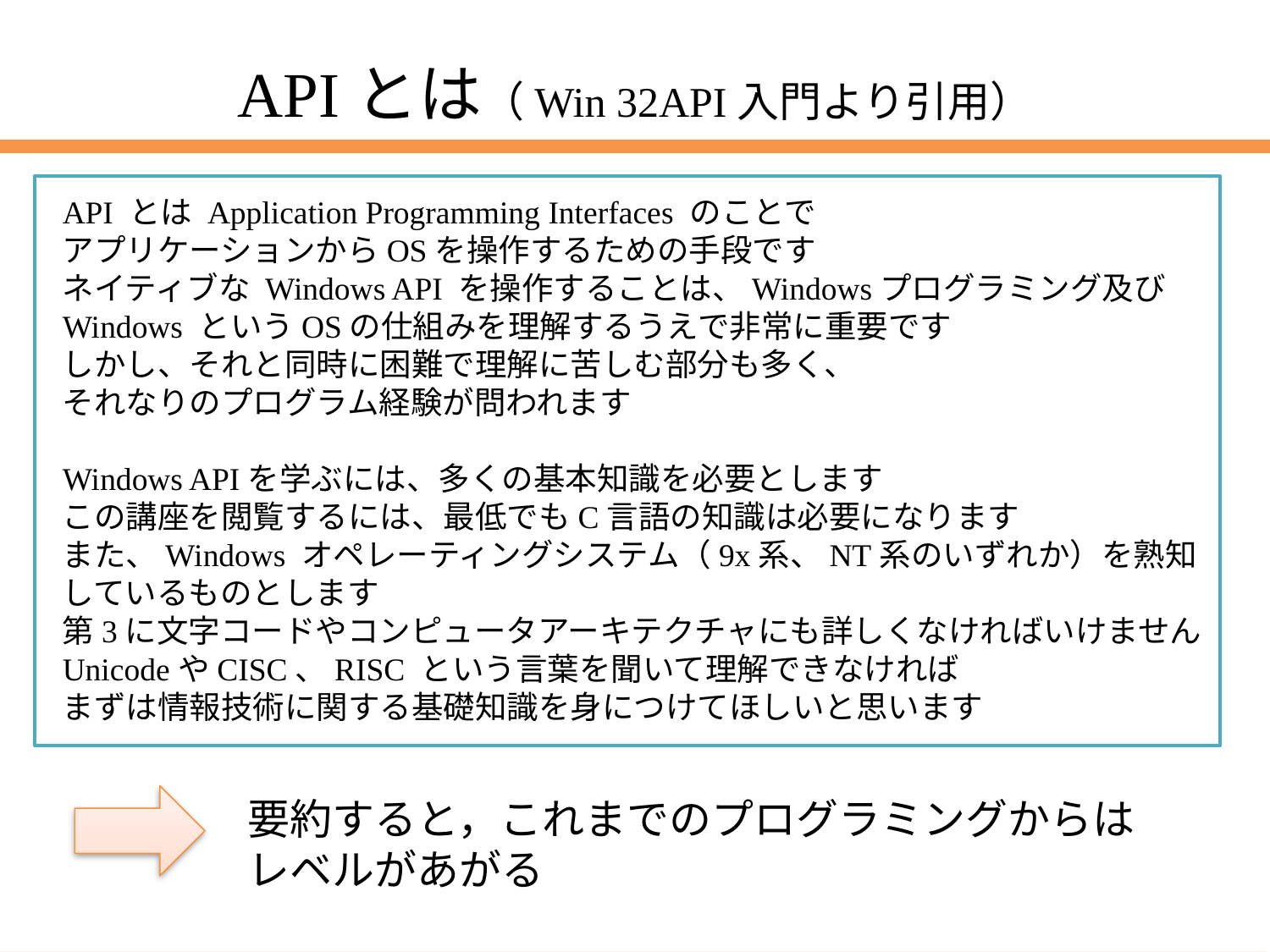

# APIとは（Win 32API入門より引用）

API とは Application Programming Interfaces のことで
アプリケーションからOSを操作するための手段です
ネイティブな Windows API を操作することは、Windowsプログラミング及び
Windows というOSの仕組みを理解するうえで非常に重要です
しかし、それと同時に困難で理解に苦しむ部分も多く、
それなりのプログラム経験が問われます

Windows APIを学ぶには、多くの基本知識を必要とします
この講座を閲覧するには、最低でもC言語の知識は必要になります
また、Windows オペレーティングシステム（9x系、NT系のいずれか）を熟知しているものとします
第3に文字コードやコンピュータアーキテクチャにも詳しくなければいけません
UnicodeやCISC、RISC という言葉を聞いて理解できなければ
まずは情報技術に関する基礎知識を身につけてほしいと思います

要約すると，これまでのプログラミングからは
レベルがあがる